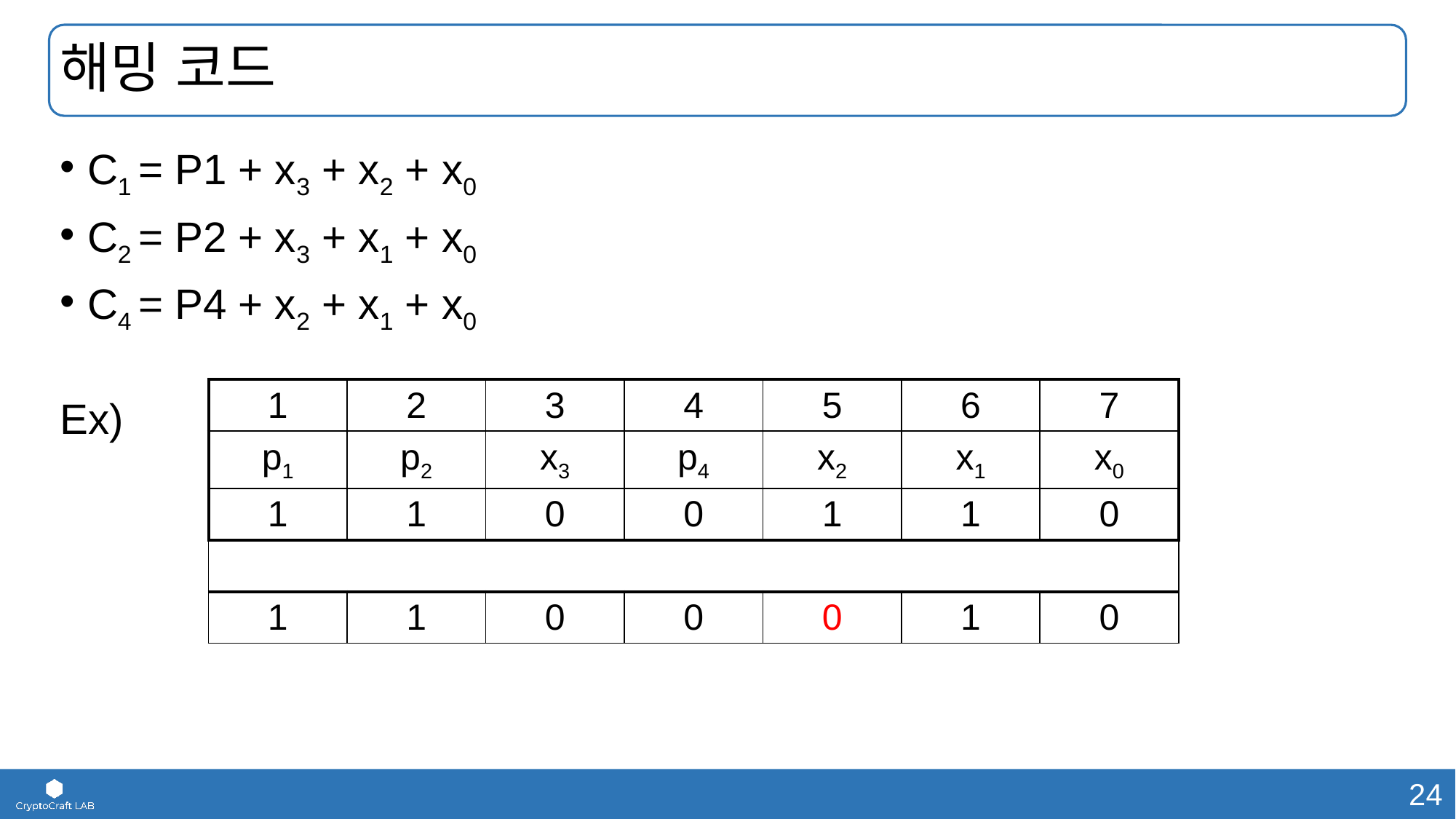

# 해밍 코드
C1 = P1 + x3 + x2 + x0
C2 = P2 + x3 + x1 + x0
C4 = P4 + x2 + x1 + x0
Ex)

| 1 | 2 | 3 | 4 | 5 | 6 | 7 |
| --- | --- | --- | --- | --- | --- | --- |
| p1 | p2 | x3 | p4 | x2 | x1 | x0 |
| 1 | 1 | 0 | 0 | 1 | 1 | 0 |
|  |  |  |  |  |  |  |
| 1 | 1 | 0 | 0 | 0 | 1 | 0 |